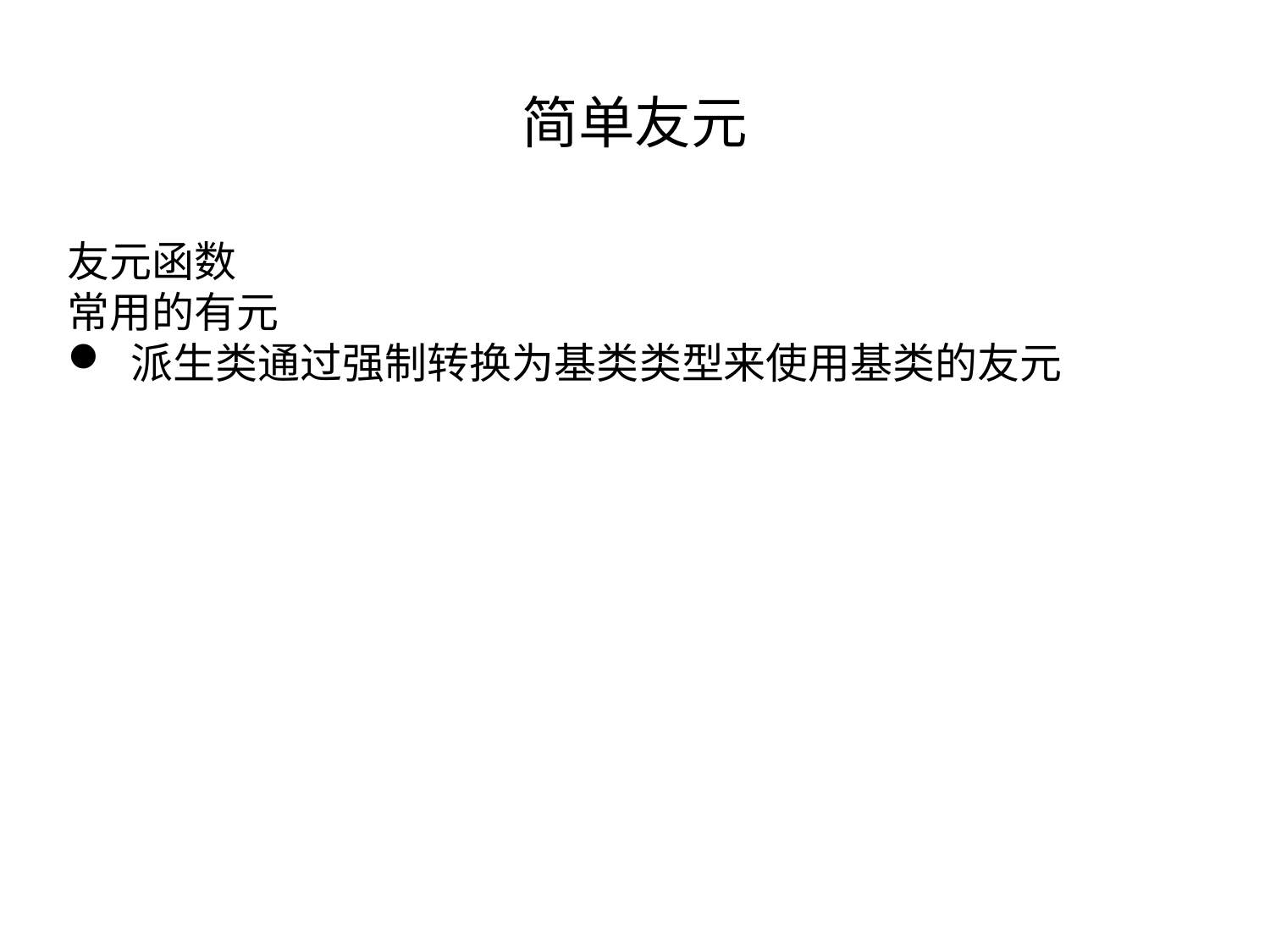

简单友元
友元函数
常用的有元
派生类通过强制转换为基类类型来使用基类的友元